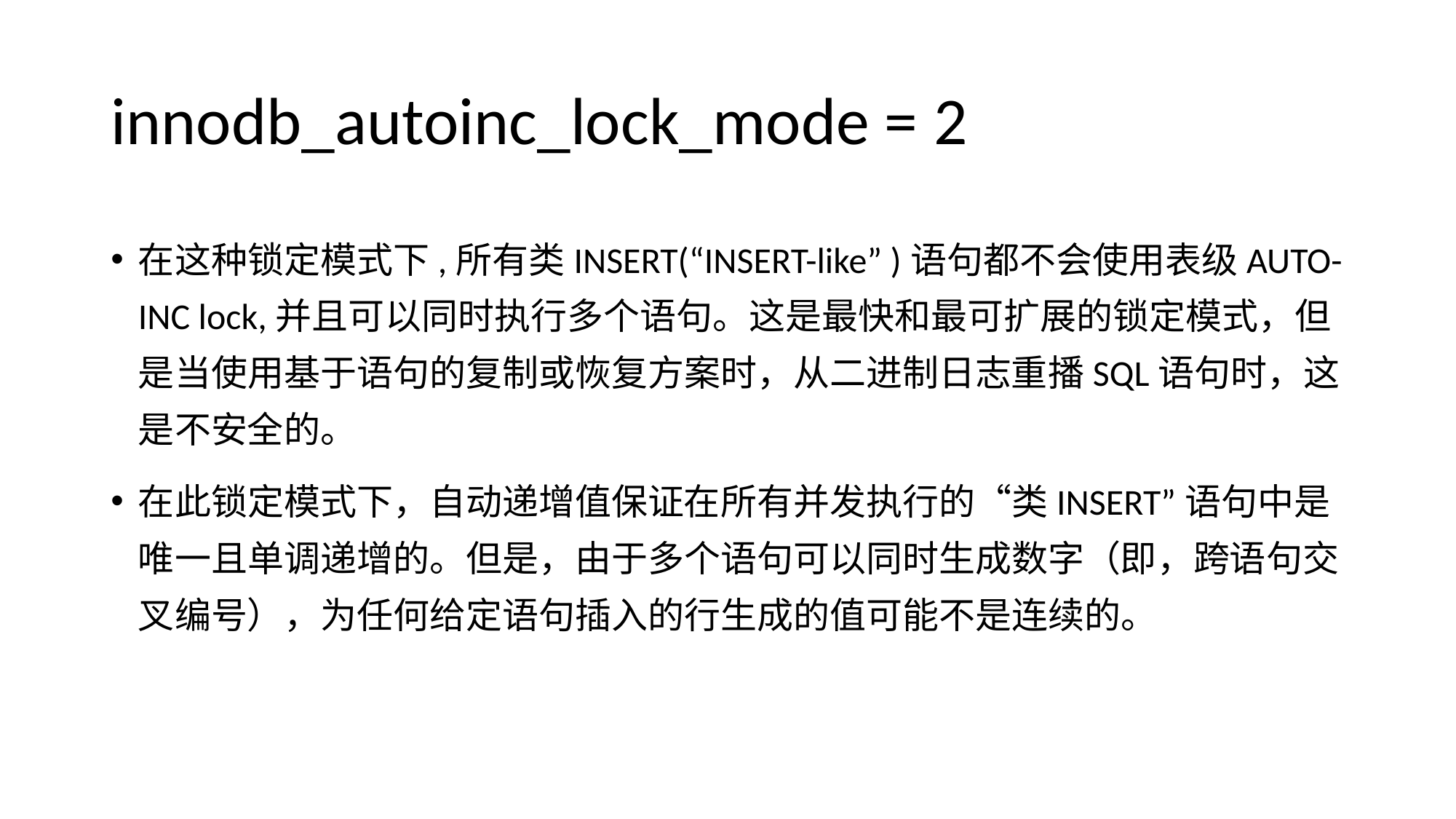

# innodb_autoinc_lock_mode = 2
在这种锁定模式下,所有类INSERT(“INSERT-like” )语句都不会使用表级AUTO-INC lock,并且可以同时执行多个语句。这是最快和最可扩展的锁定模式，但是当使用基于语句的复制或恢复方案时，从二进制日志重播SQL语句时，这是不安全的。
在此锁定模式下，自动递增值保证在所有并发执行的“类INSERT”语句中是唯一且单调递增的。但是，由于多个语句可以同时生成数字（即，跨语句交叉编号），为任何给定语句插入的行生成的值可能不是连续的。